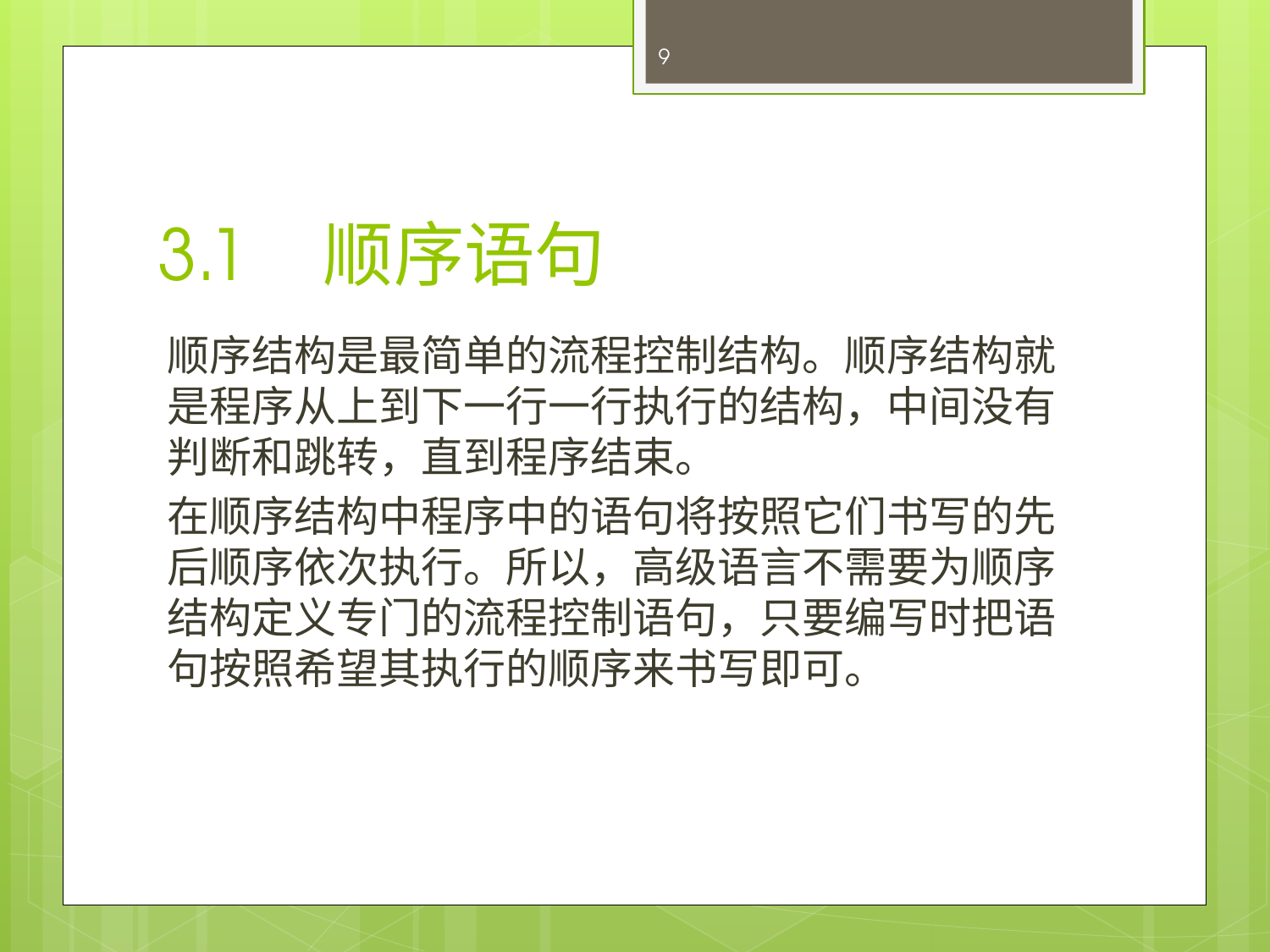

9
# 3.1   顺序语句
顺序结构是最简单的流程控制结构。顺序结构就是程序从上到下一行一行执行的结构，中间没有判断和跳转，直到程序结束。
在顺序结构中程序中的语句将按照它们书写的先后顺序依次执行。所以，高级语言不需要为顺序结构定义专门的流程控制语句，只要编写时把语句按照希望其执行的顺序来书写即可。